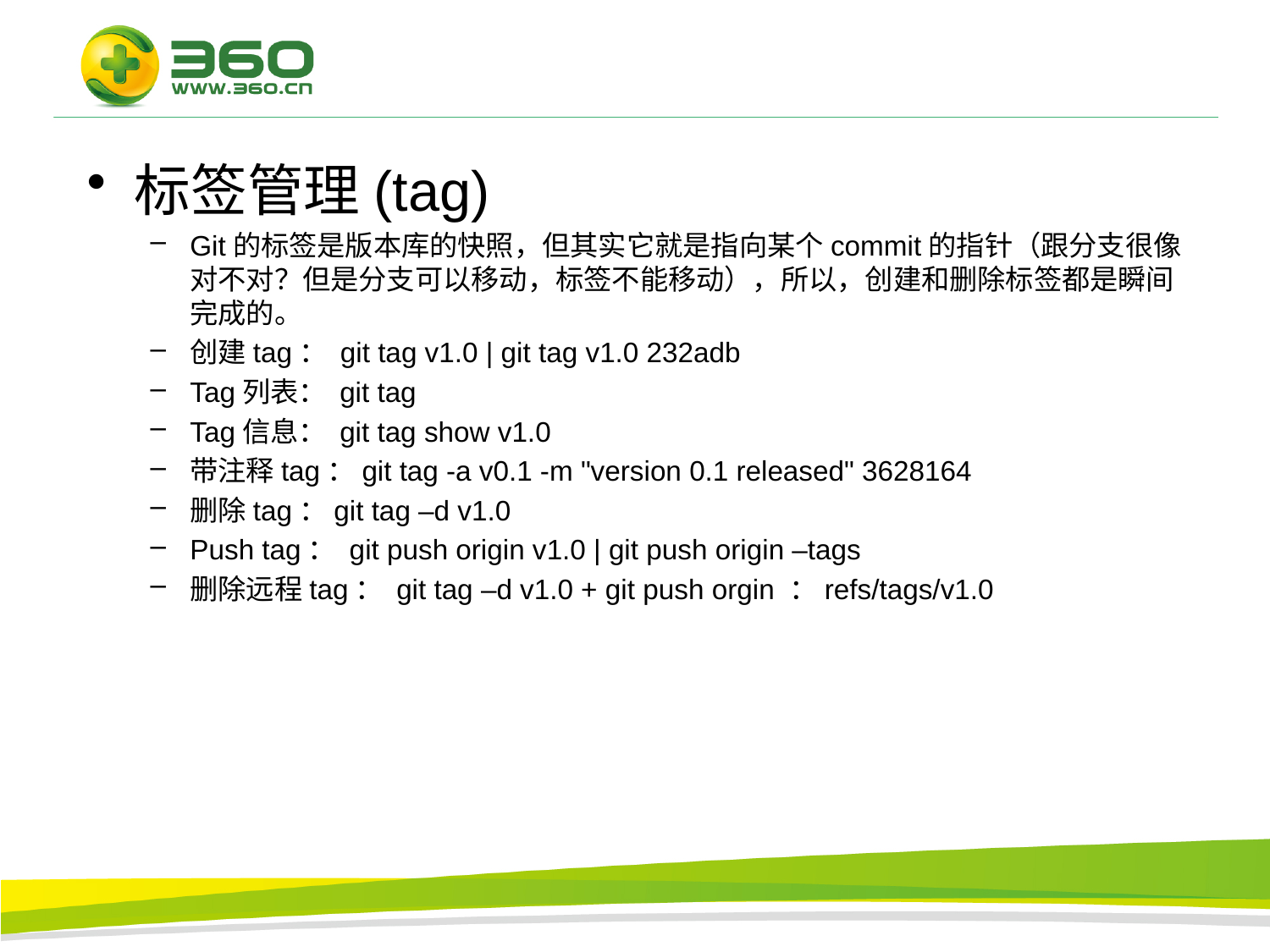

#
标签管理(tag)
Git的标签是版本库的快照，但其实它就是指向某个commit的指针（跟分支很像对不对？但是分支可以移动，标签不能移动），所以，创建和删除标签都是瞬间完成的。
创建tag： git tag v1.0 | git tag v1.0 232adb
Tag列表： git tag
Tag信息： git tag show v1.0
带注释tag：git tag -a v0.1 -m "version 0.1 released" 3628164
删除tag：git tag –d v1.0
Push tag： git push origin v1.0 | git push origin –tags
删除远程tag： git tag –d v1.0 + git push orgin ：refs/tags/v1.0